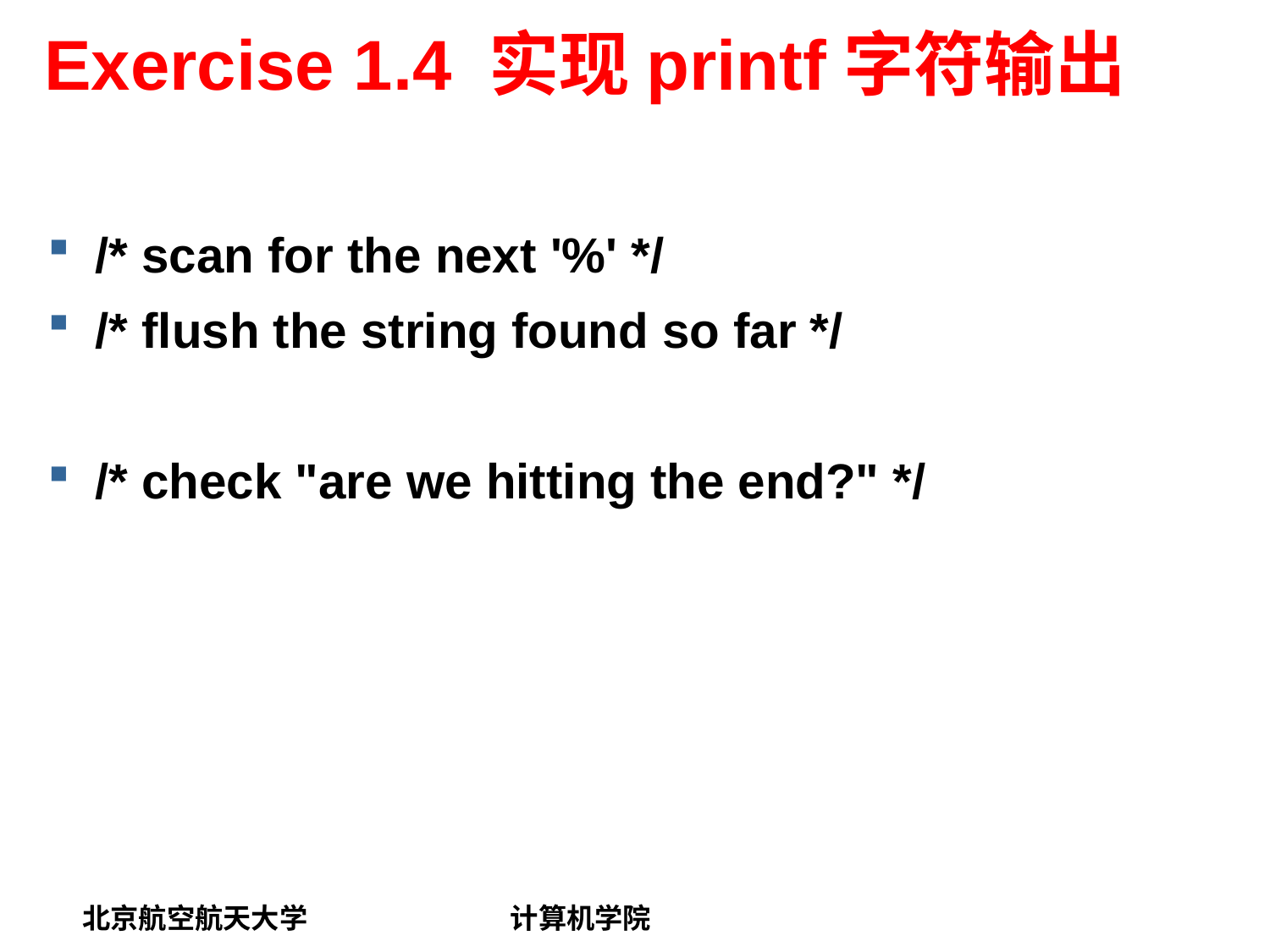

# Exercise 1.4 实现printf字符输出
/* scan for the next '%' */
/* flush the string found so far */

/* check "are we hitting the end?" */